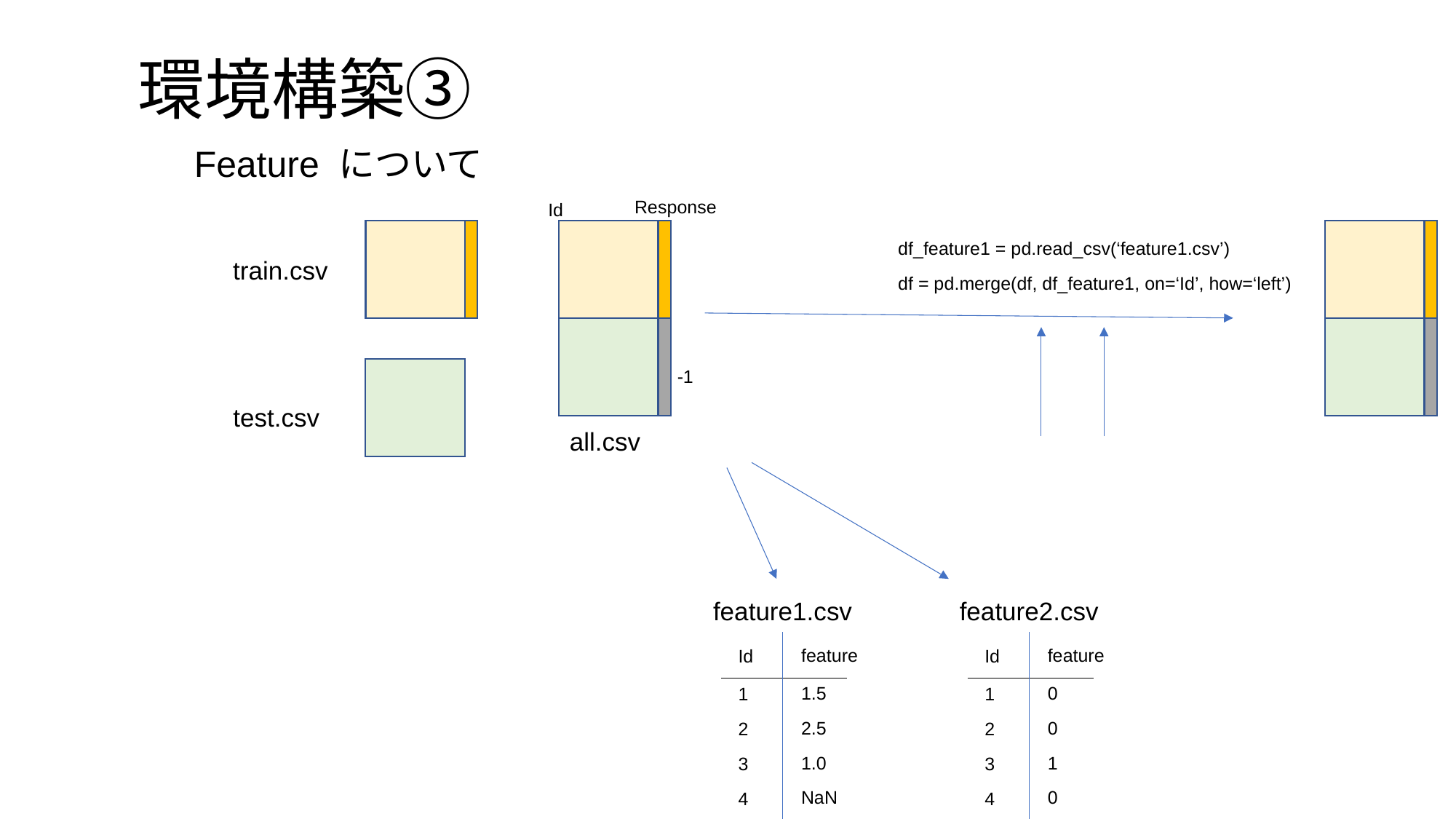

# 環境構築③
Feature について

Response
Id

df_feature1 = pd.read_csv(‘feature1.csv’)
df = pd.merge(df, df_feature1, on=‘Id’, how=‘left’)
train.csv

-1
test.csv
all.csv
feature1.csv
feature
Id
1.5
2.5
1.0
NaN

1
2
3
4
feature2.csv
feature
Id
0
0
1
0

1
2
3
4